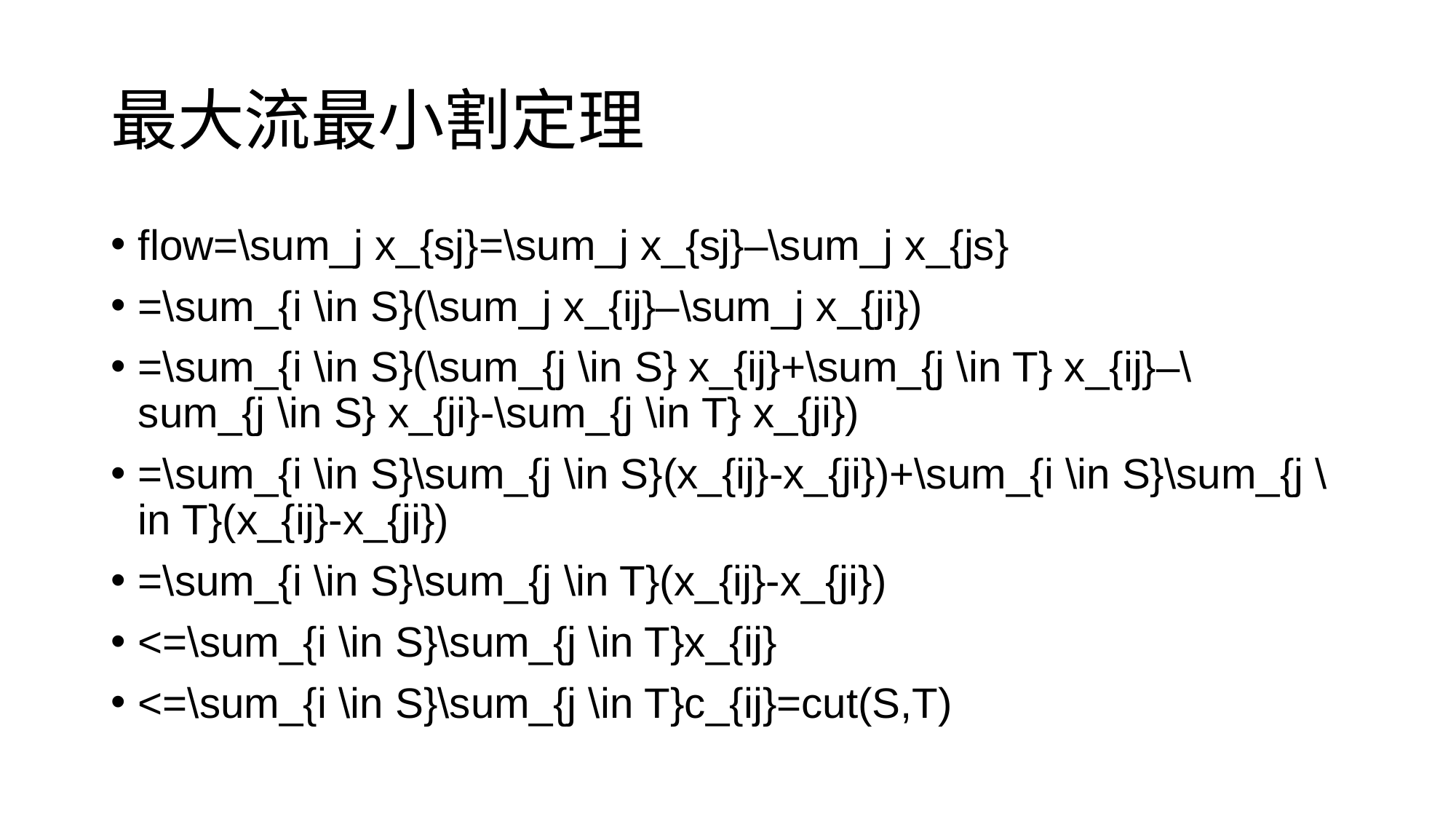

# 最大流最小割定理
flow=\sum_j x_{sj}=\sum_j x_{sj}–\sum_j x_{js}
=\sum_{i \in S}(\sum_j x_{ij}–\sum_j x_{ji})
=\sum_{i \in S}(\sum_{j \in S} x_{ij}+\sum_{j \in T} x_{ij}–\sum_{j \in S} x_{ji}-\sum_{j \in T} x_{ji})
=\sum_{i \in S}\sum_{j \in S}(x_{ij}-x_{ji})+\sum_{i \in S}\sum_{j \in T}(x_{ij}-x_{ji})
=\sum_{i \in S}\sum_{j \in T}(x_{ij}-x_{ji})
<=\sum_{i \in S}\sum_{j \in T}x_{ij}
<=\sum_{i \in S}\sum_{j \in T}c_{ij}=cut(S,T)